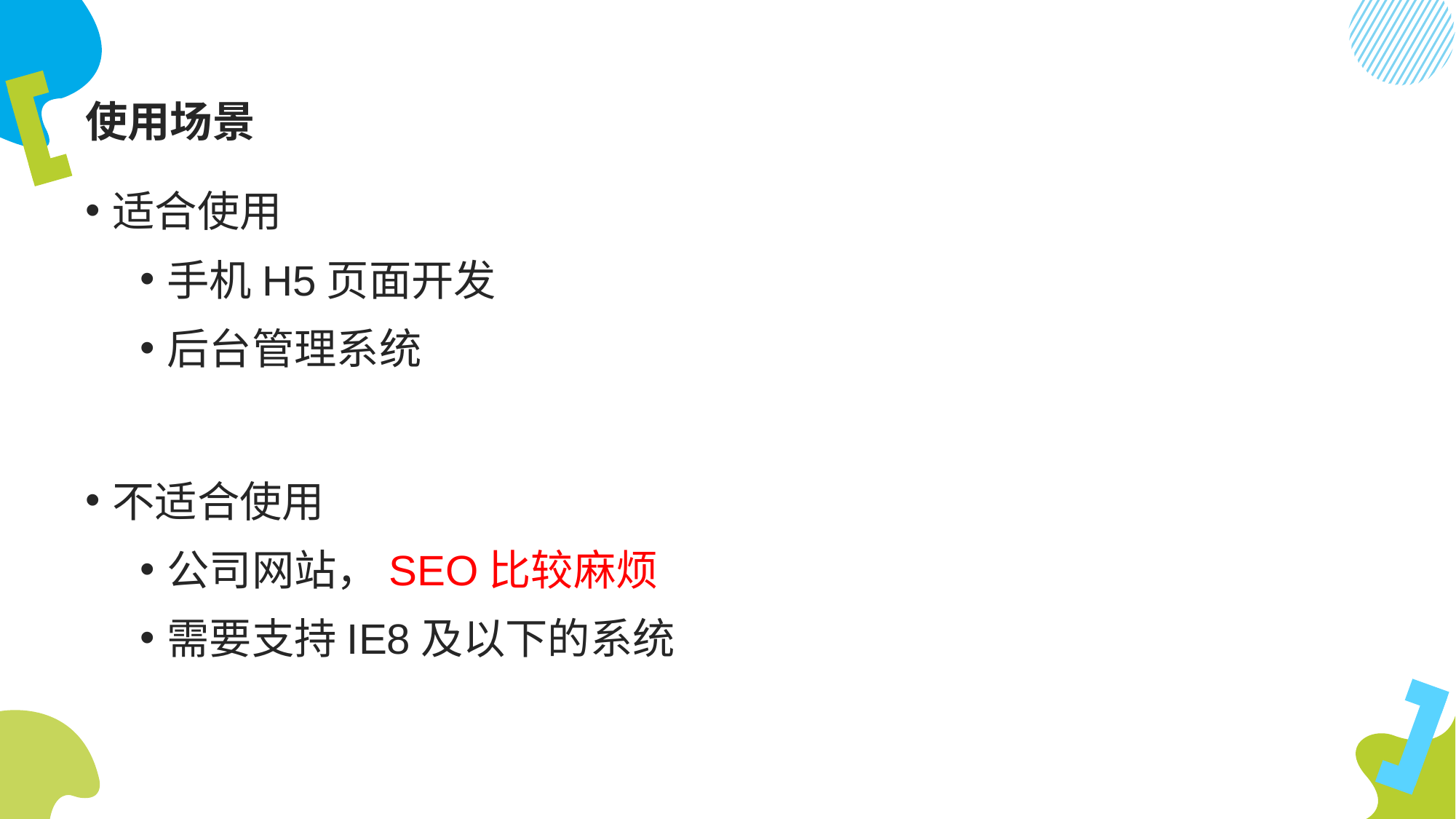

# 使用场景
适合使用
手机H5页面开发
后台管理系统

不适合使用
公司网站，SEO比较麻烦
需要支持IE8及以下的系统